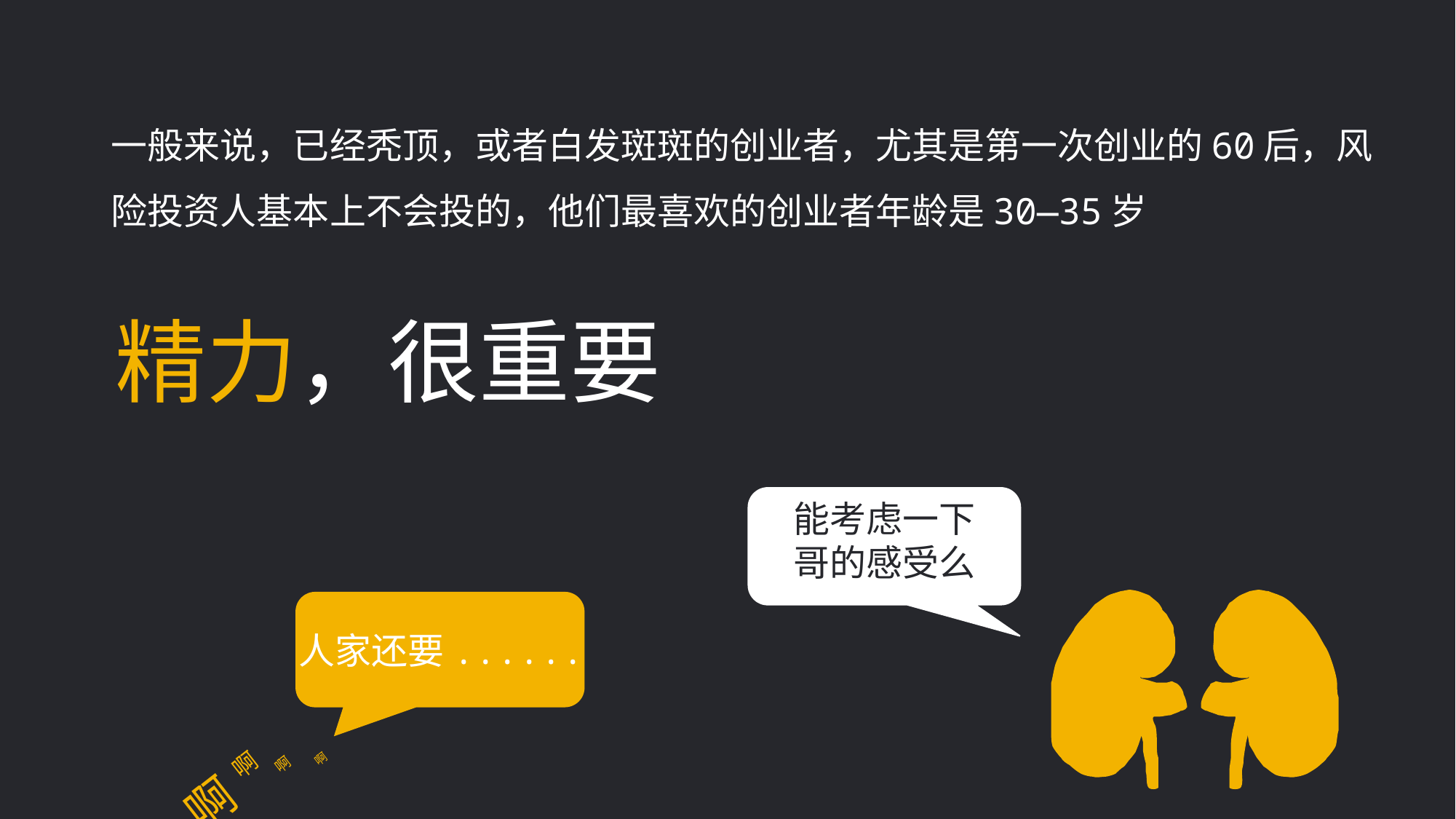

一般来说，已经秃顶，或者白发斑斑的创业者，尤其是第一次创业的60后，风
险投资人基本上不会投的，他们最喜欢的创业者年龄是30—35岁
精力，很重要

能考虑一下
哥的感受么

人家还要......
啊
啊
啊
啊